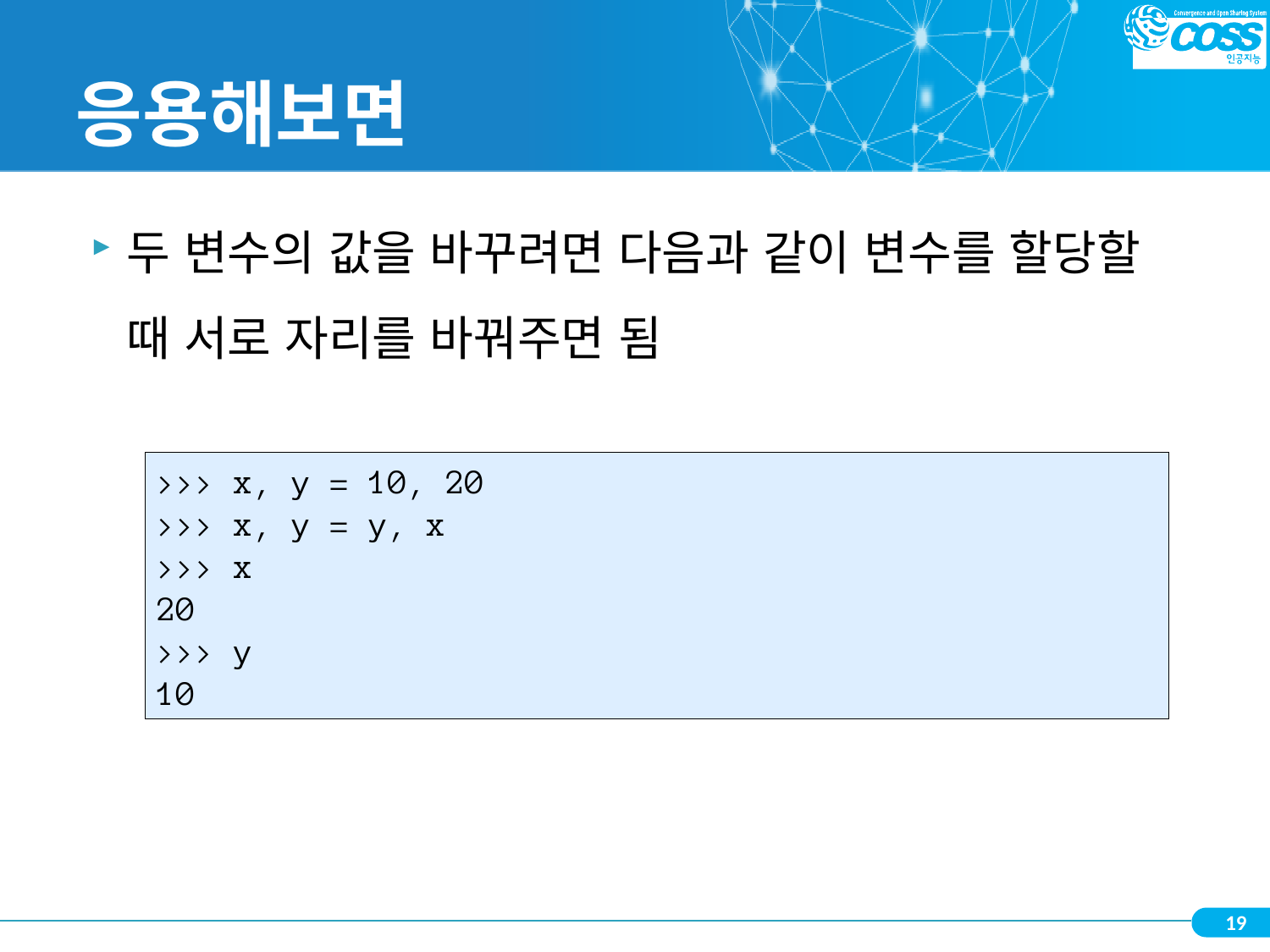

# 응용해보면
두 변수의 값을 바꾸려면 다음과 같이 변수를 할당할 때 서로 자리를 바꿔주면 됨
>>> x, y = 10, 20
>>> x, y = y, x
>>> x
20
>>> y
10